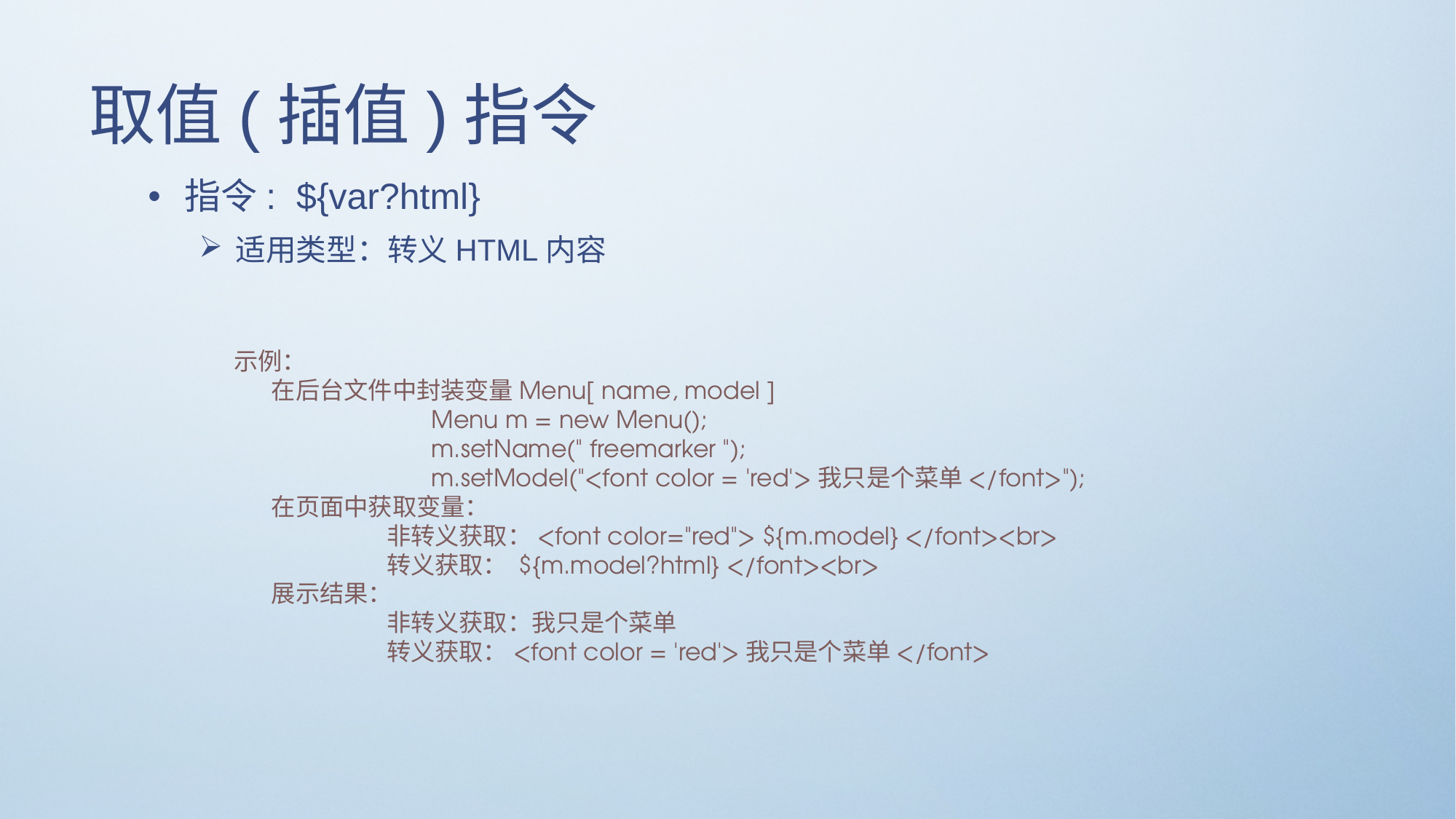

# 取值(插值)指令
指令:  ${var?html}
适用类型：转义HTML内容
            示例：
	在后台文件中封装变量Menu[ name, model ]
                                        Menu m = new Menu();
                                        m.setName(" freemarker ");
                                        m.setModel("<font color = 'red'>我只是个菜单</font>");
	在页面中获取变量：
                                        非转义获取：<font color="red"> ${m.model} </font><br>
                                        转义获取： ${m.model?html} </font><br>
	展示结果：
                                        非转义获取：我只是个菜单
                                        转义获取：<font color = 'red'>我只是个菜单</font>